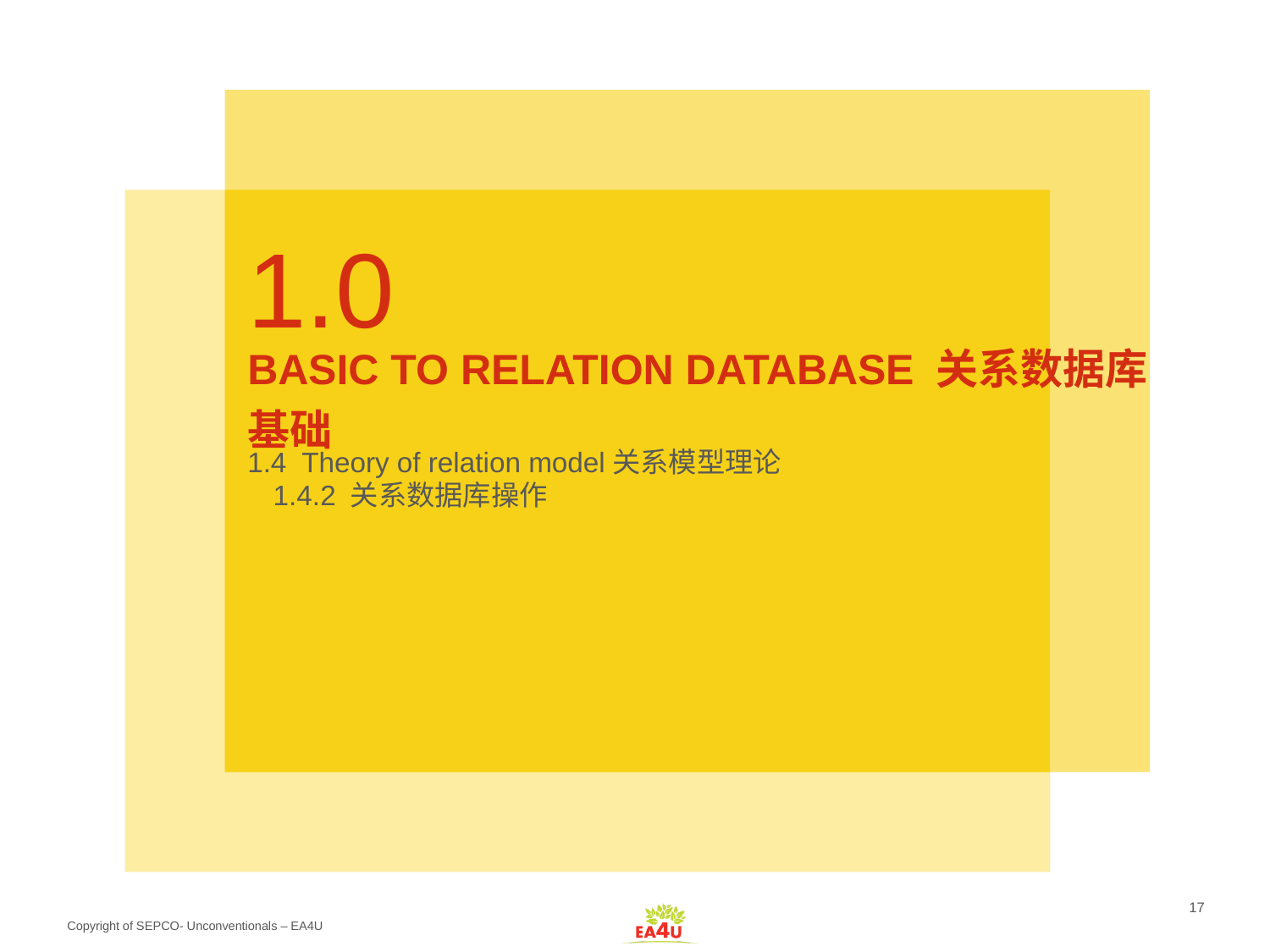

1.0
Basic to relation Database 关系数据库基础

# 1.4  Theory of relation model关系模型理论 1.4.2 关系数据库操作

17